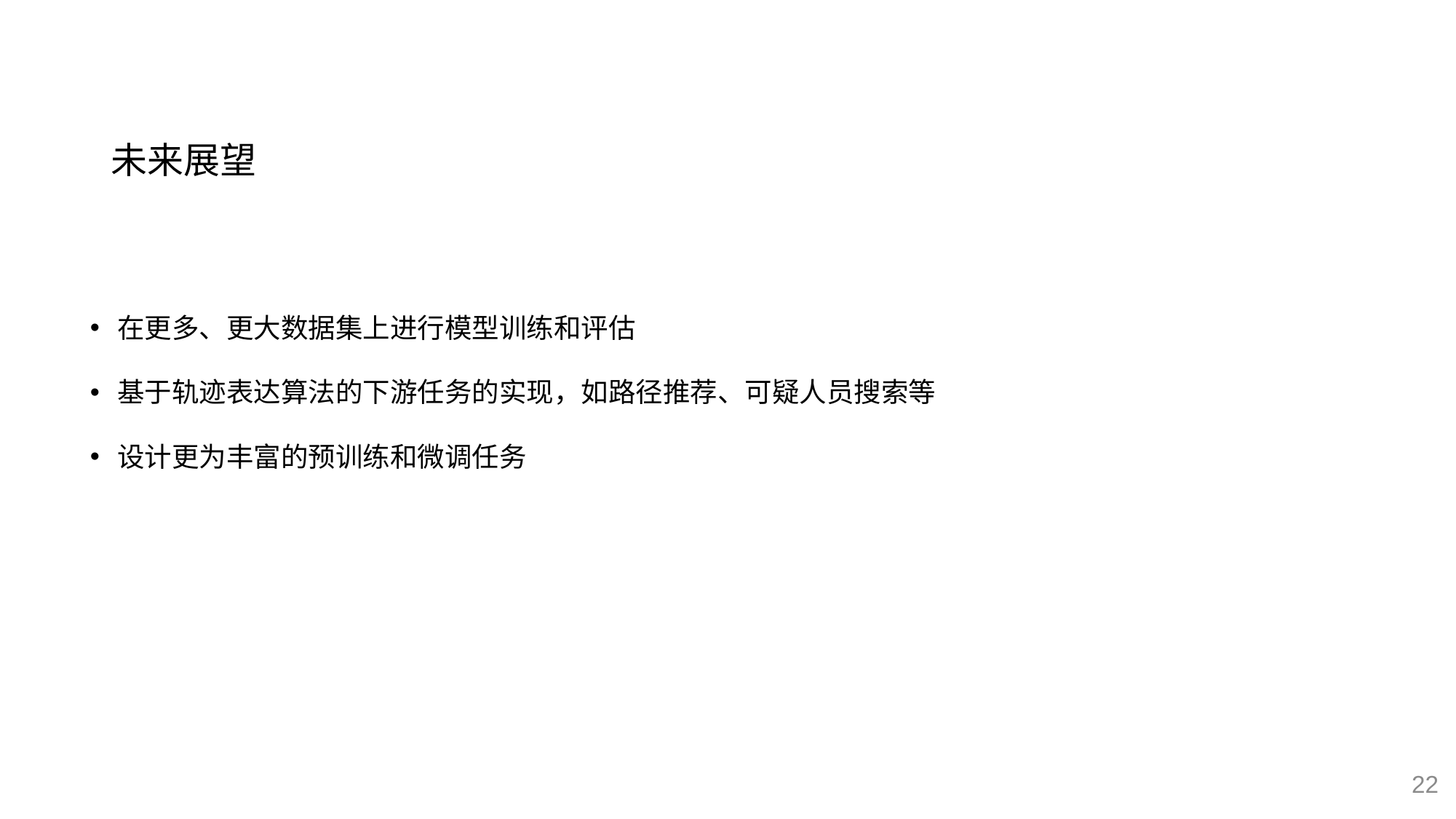

# 未来展望
在更多、更大数据集上进行模型训练和评估
基于轨迹表达算法的下游任务的实现，如路径推荐、可疑人员搜索等
设计更为丰富的预训练和微调任务
22